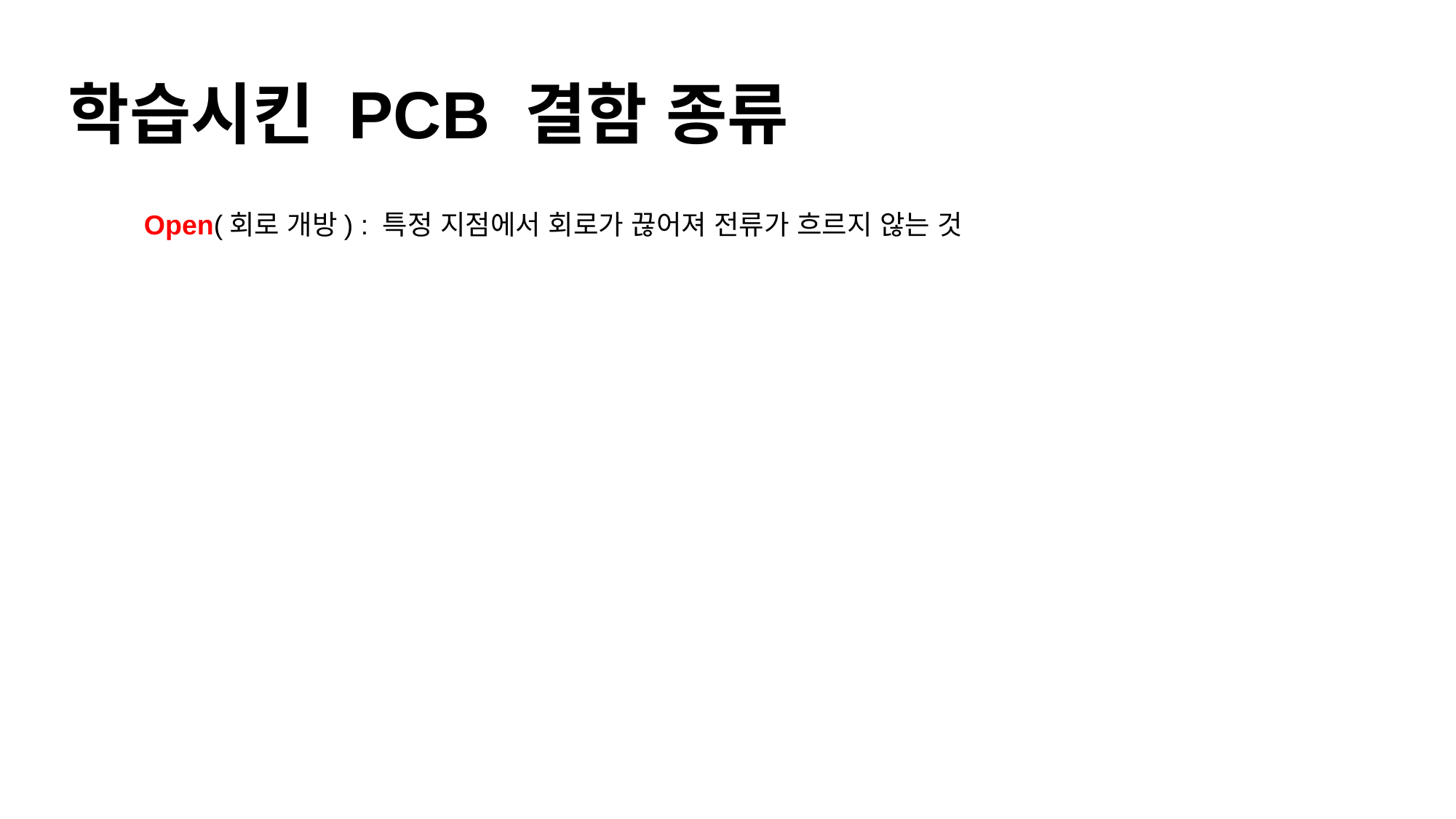

# 학습시킨 PCB 결함 종류
Open(회로 개방) : 특정 지점에서 회로가 끊어져 전류가 흐르지 않는 것